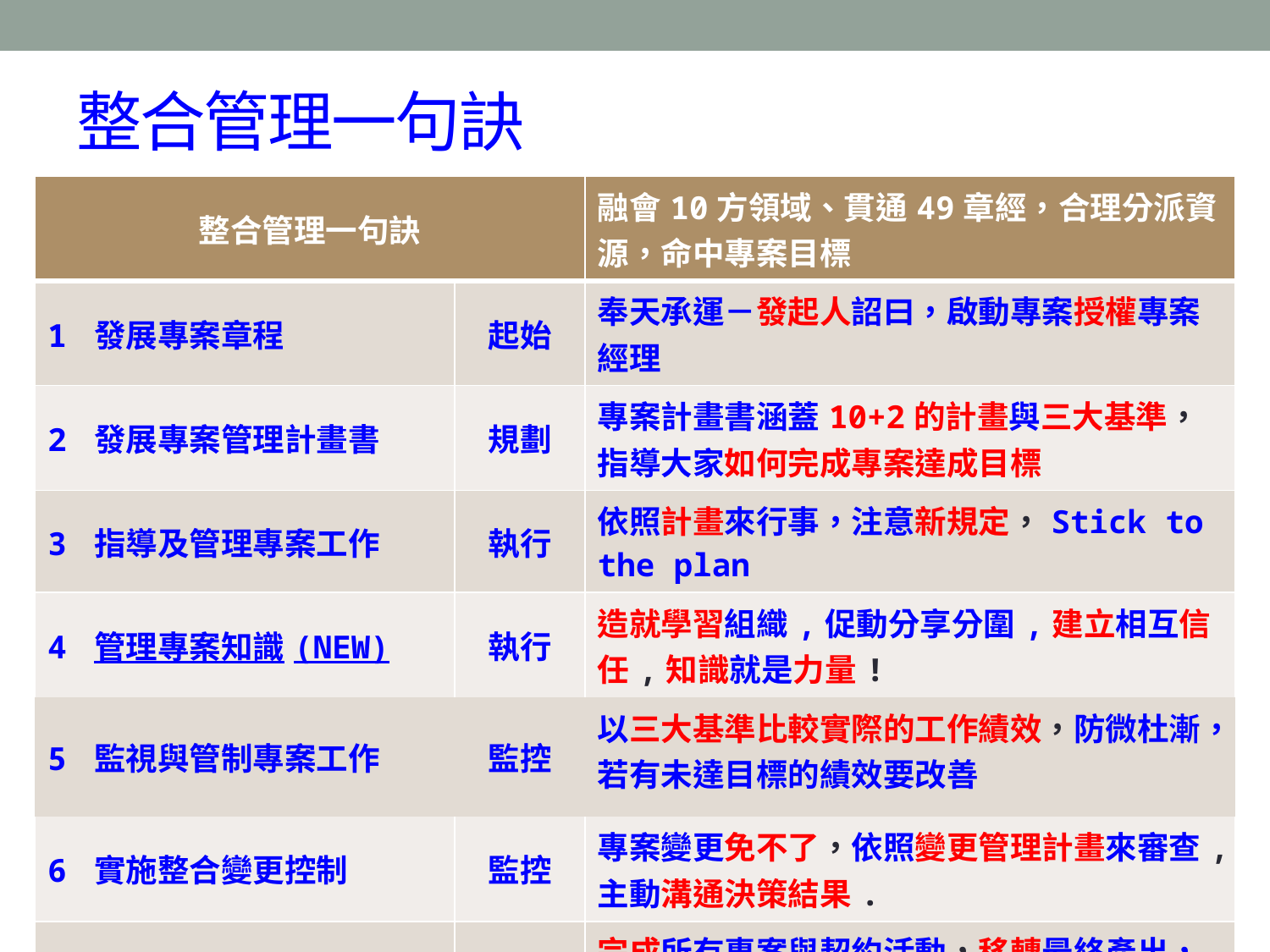

# 整合管理一句訣
| 整合管理一句訣 |  | 融會10方領域、貫通49章經，合理分派資源，命中專案目標 |
| --- | --- | --- |
| 1 發展專案章程 | 起始 | 奉天承運－發起人詔曰，啟動專案授權專案經理 |
| 2 發展專案管理計畫書 | 規劃 | 專案計畫書涵蓋10+2的計畫與三大基準，指導大家如何完成專案達成目標 |
| 3 指導及管理專案工作 | 執行 | 依照計畫來行事，注意新規定，Stick to the plan |
| 4 管理專案知識(NEW) | 執行 | 造就學習組織,促動分享分圍,建立相互信任,知識就是力量! |
| 5 監視與管制專案工作 | 監控 | 以三大基準比較實際的工作績效，防微杜漸，若有未達目標的績效要改善 |
| 6 實施整合變更控制 | 監控 | 專案變更免不了，依照變更管理計畫來審查,主動溝通決策結果. |
| 7 結束專案或階段 | 結束 | 完成所有專案與契約活動，移轉最終產出，更新Lessons Learned |